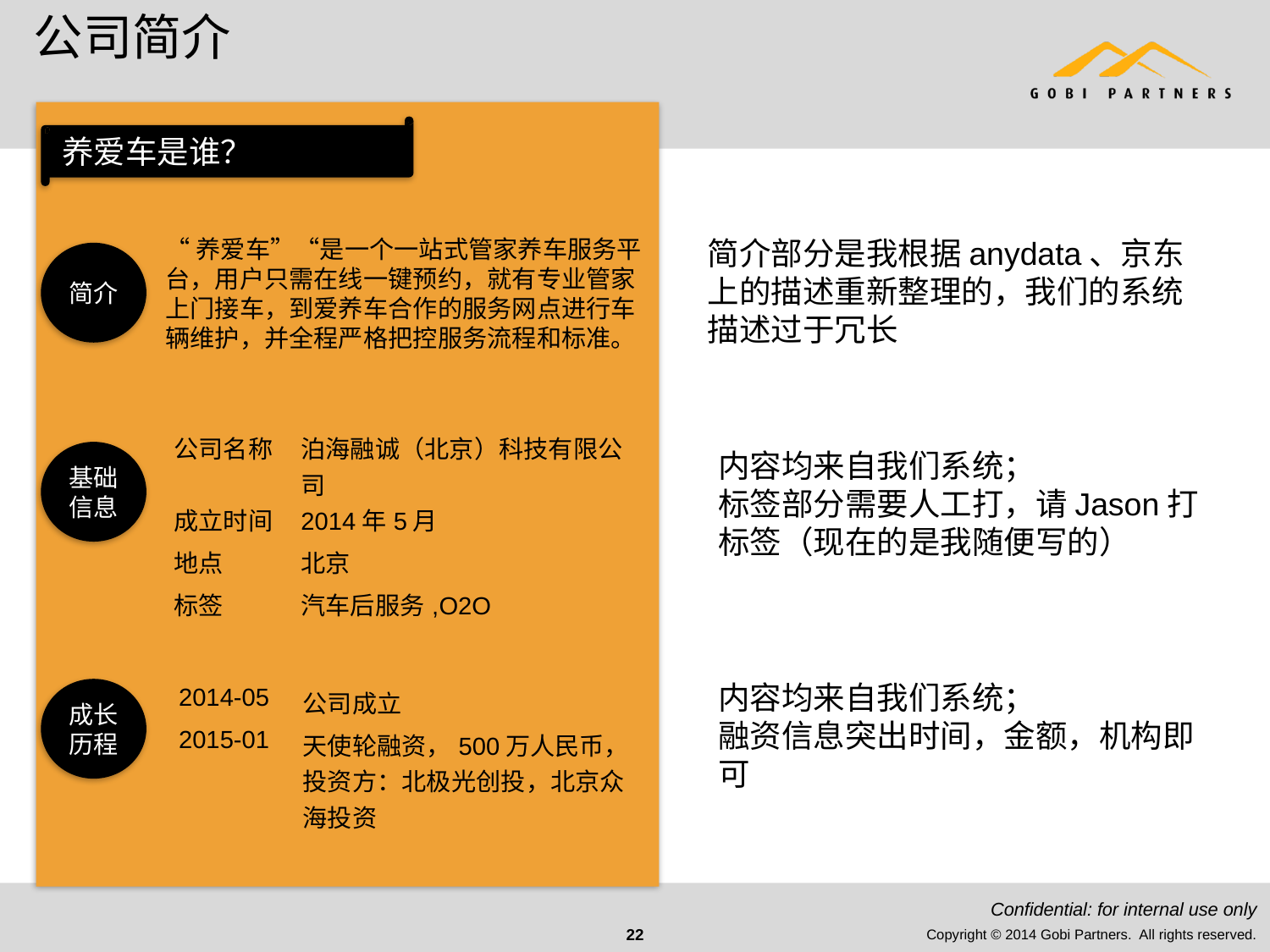

# 公司简介

养爱车是谁？
“养爱车”“是一个一站式管家养车服务平台，用户只需在线一键预约，就有专业管家上门接车，到爱养车合作的服务网点进行车辆维护，并全程严格把控服务流程和标准。
简介部分是我根据anydata、京东上的描述重新整理的，我们的系统描述过于冗长
简介
| 公司名称 | 泊海融诚（北京）科技有限公司 |
| --- | --- |
| 成立时间 | 2014年5月 |
| 地点 | 北京 |
| 标签 | 汽车后服务,O2O |
内容均来自我们系统；
标签部分需要人工打，请Jason打标签（现在的是我随便写的）
基础信息
内容均来自我们系统；
融资信息突出时间，金额，机构即可
| 2014-05 | 公司成立 |
| --- | --- |
| 2015-01 | 天使轮融资，500万人民币， 投资方：北极光创投，北京众海投资 |
成长历程